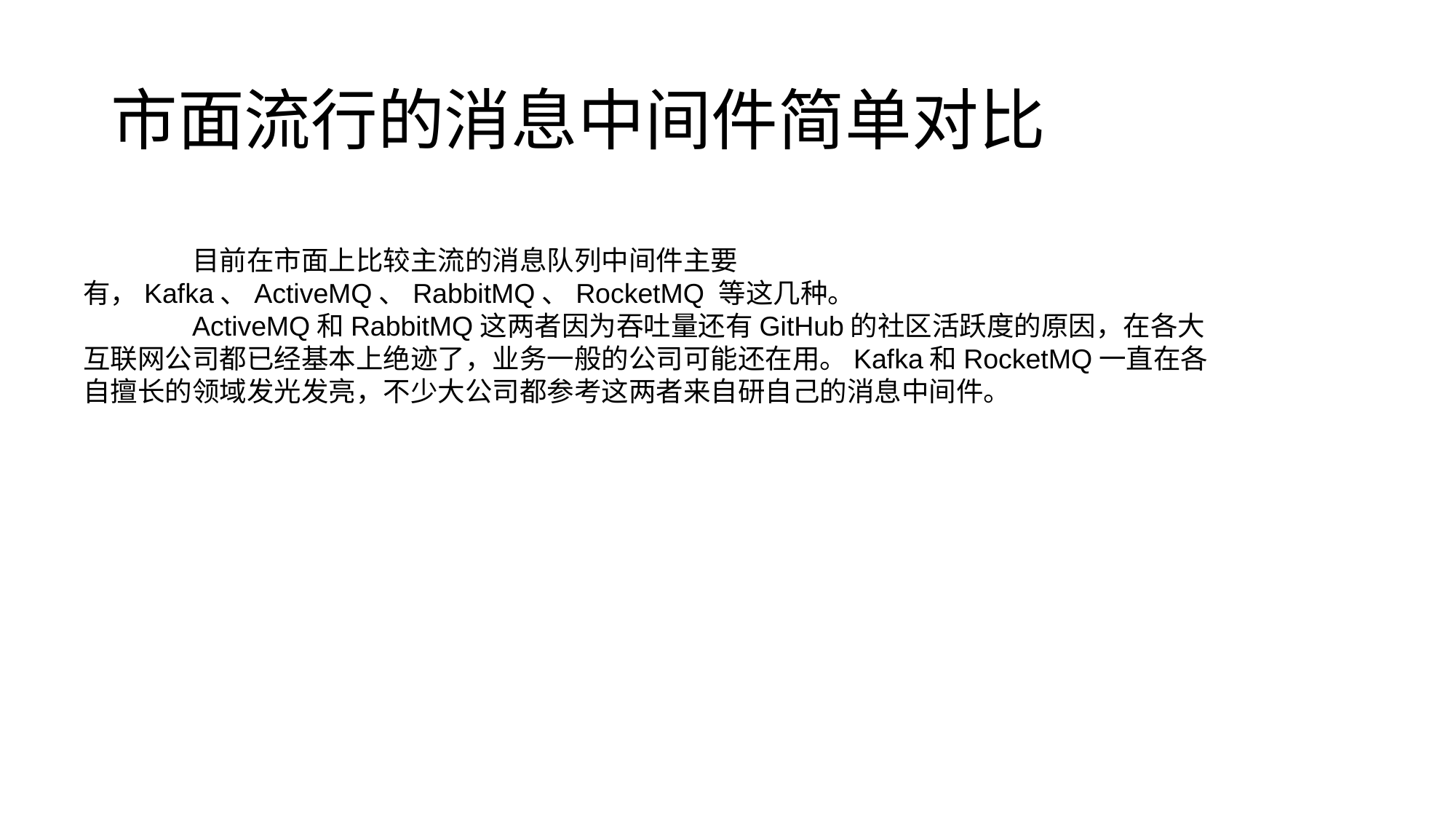

# 市面流行的消息中间件简单对比
	目前在市面上比较主流的消息队列中间件主要有，Kafka、ActiveMQ、RabbitMQ、RocketMQ 等这几种。
	ActiveMQ和RabbitMQ这两者因为吞吐量还有GitHub的社区活跃度的原因，在各大互联网公司都已经基本上绝迹了，业务一般的公司可能还在用。Kafka和RocketMQ一直在各自擅长的领域发光发亮，不少大公司都参考这两者来自研自己的消息中间件。